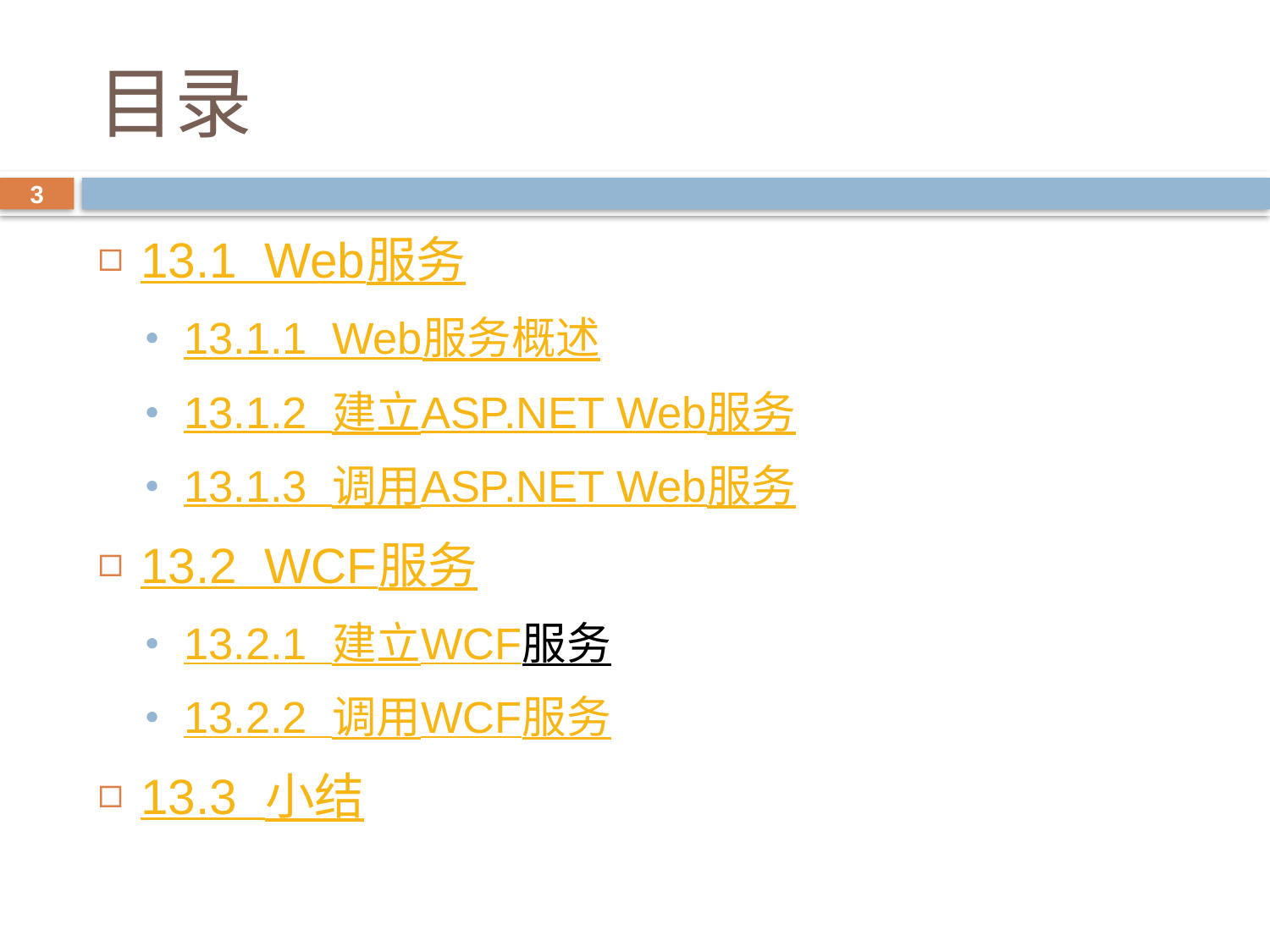

# 目录
3
13.1  Web服务
13.1.1  Web服务概述
13.1.2  建立ASP.NET Web服务
13.1.3  调用ASP.NET Web服务
13.2  WCF服务
13.2.1  建立WCF服务
13.2.2  调用WCF服务
13.3  小结